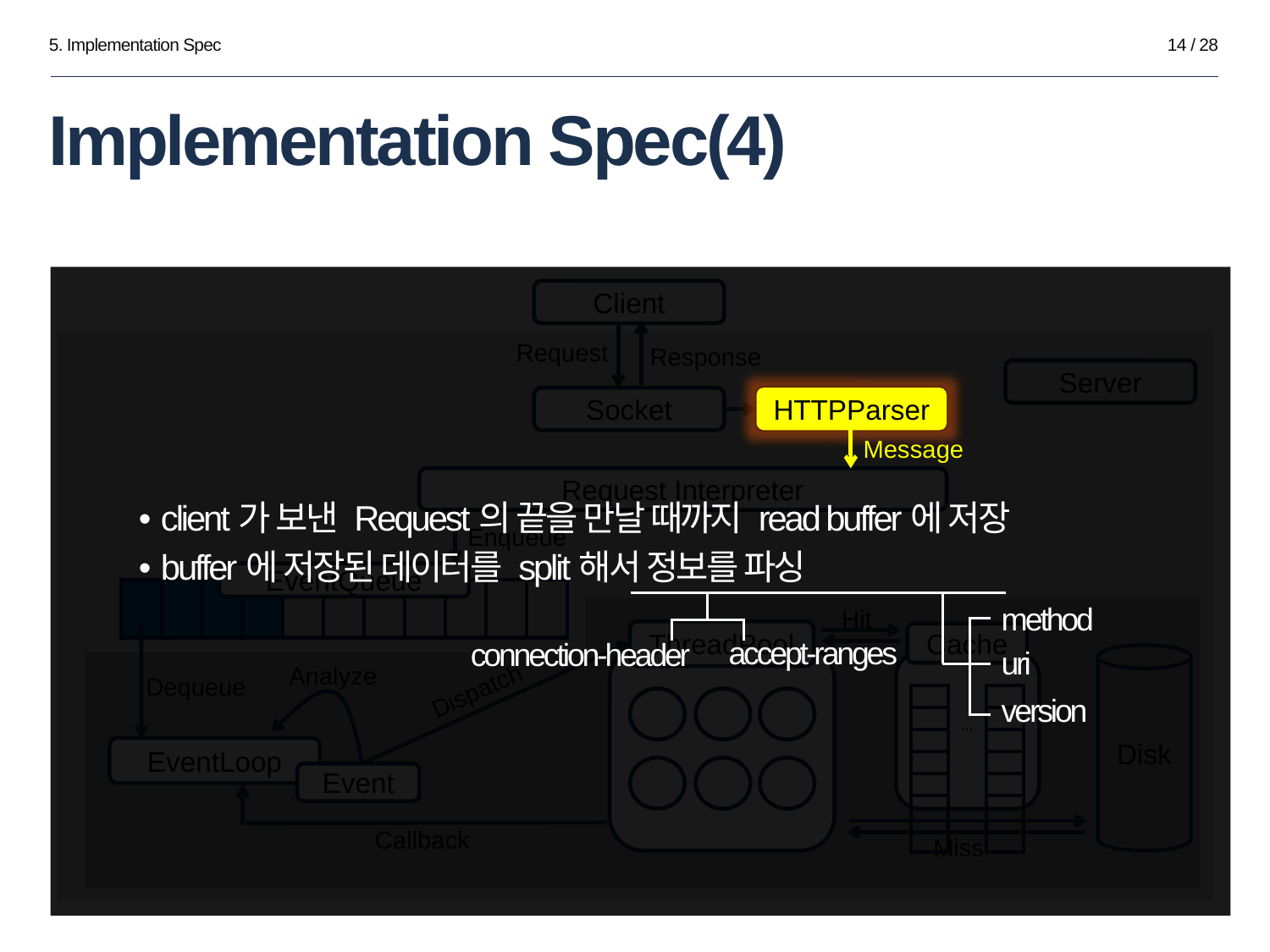

5. Implementation Spec
14 / 28
# Implementation Spec(4)

Client

Request
Response
Server
HTTPParser
Socket
HTTPParser
Message
Message

Request Interpreter
• client가 보낸 Request의 끝을 만날 때까지 read buffer에 저장
• buffer에 저장된 데이터를 split해서 정보를 파싱
Enqueue
EventQueue
|  |  |  |  |  |  |  |  |  |  |  |
| --- | --- | --- | --- | --- | --- | --- | --- | --- | --- | --- |
method
Hit

ThreadPool
Cache
accept-ranges
connection-header
uri

Disk
Dispatch

Analyze
Dequeue
version
|  | … |  |
| --- | --- | --- |
|  |  |  |
|  |  |  |
|  |  |  |
|  |  |  |
|  |  |  |

EventLoop

Event
Callback
Miss